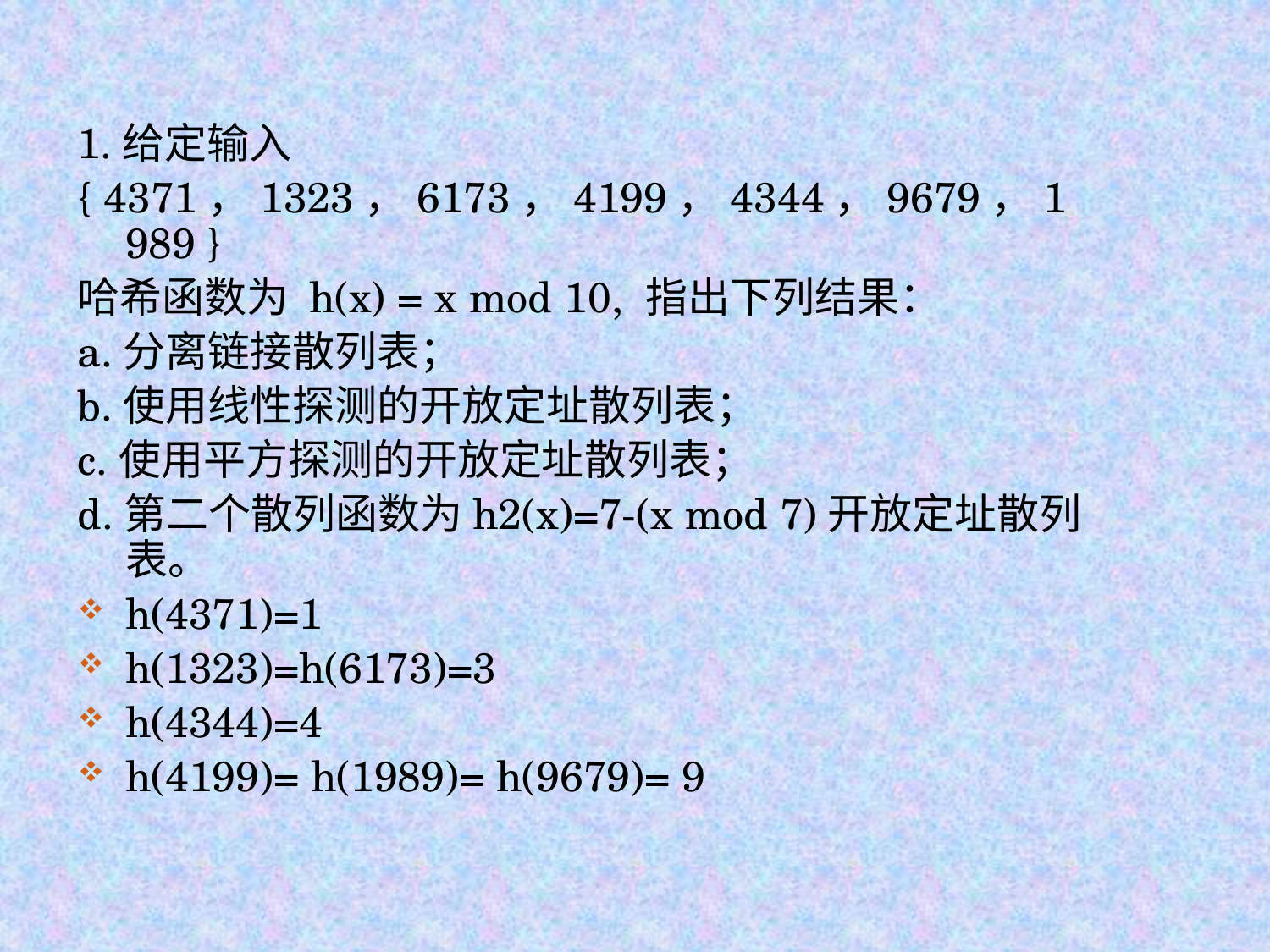

1.给定输入
{ 4371，1323，6173，4199，4344，9679，1989 }
哈希函数为 h(x) = x mod 10, 指出下列结果：
a.分离链接散列表；
b.使用线性探测的开放定址散列表；
c.使用平方探测的开放定址散列表；
d.第二个散列函数为h2(x)=7-(x mod 7)开放定址散列表。
h(4371)=1
h(1323)=h(6173)=3
h(4344)=4
h(4199)= h(1989)= h(9679)= 9